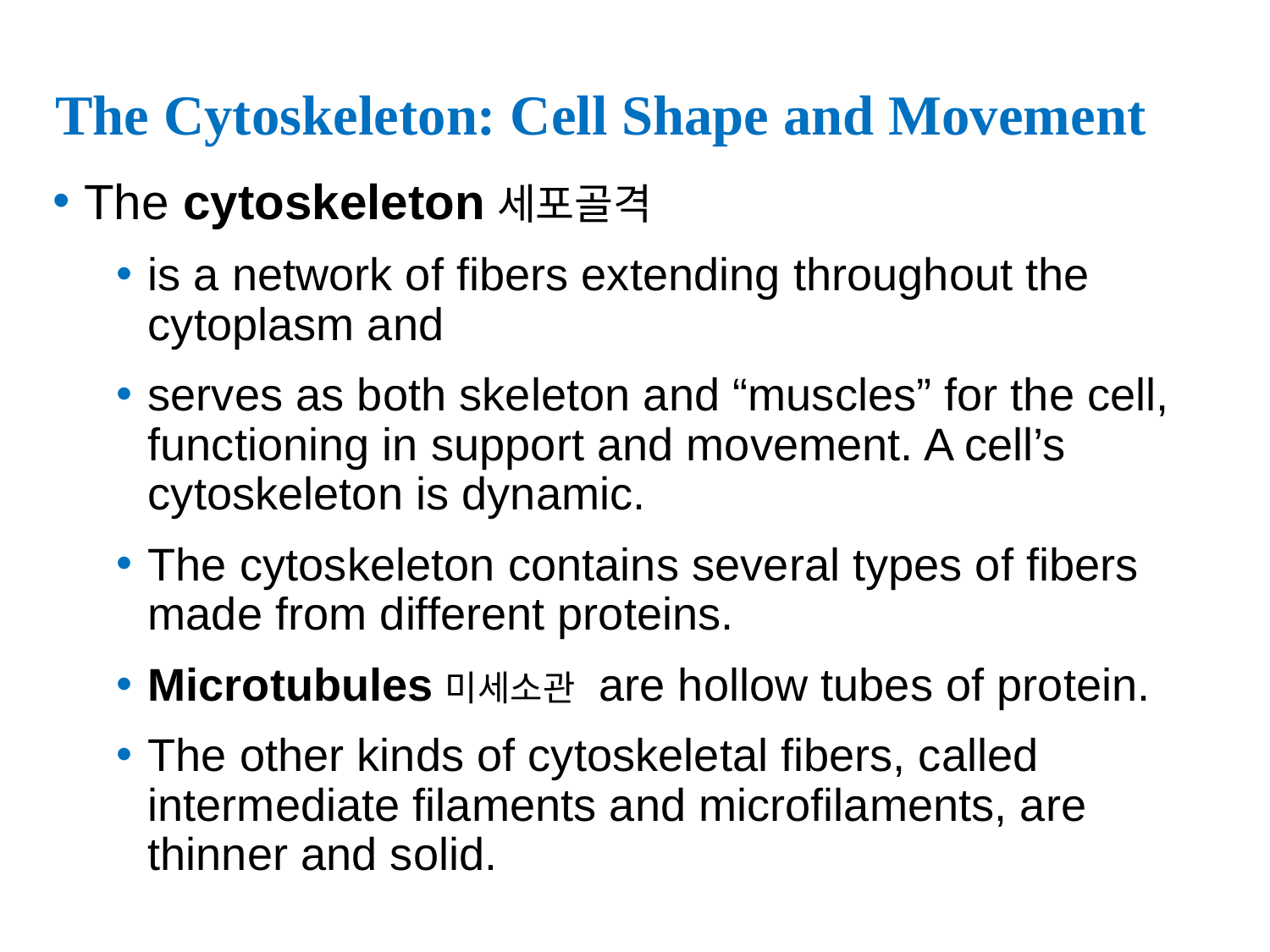

# The Cytoskeleton: Cell Shape and Movement
The cytoskeleton세포골격
is a network of fibers extending throughout the cytoplasm and
serves as both skeleton and “muscles” for the cell, functioning in support and movement. A cell’s cytoskeleton is dynamic.
The cytoskeleton contains several types of fibers made from different proteins.
Microtubules미세소관 are hollow tubes of protein.
The other kinds of cytoskeletal fibers, called intermediate filaments and microfilaments, are thinner and solid.